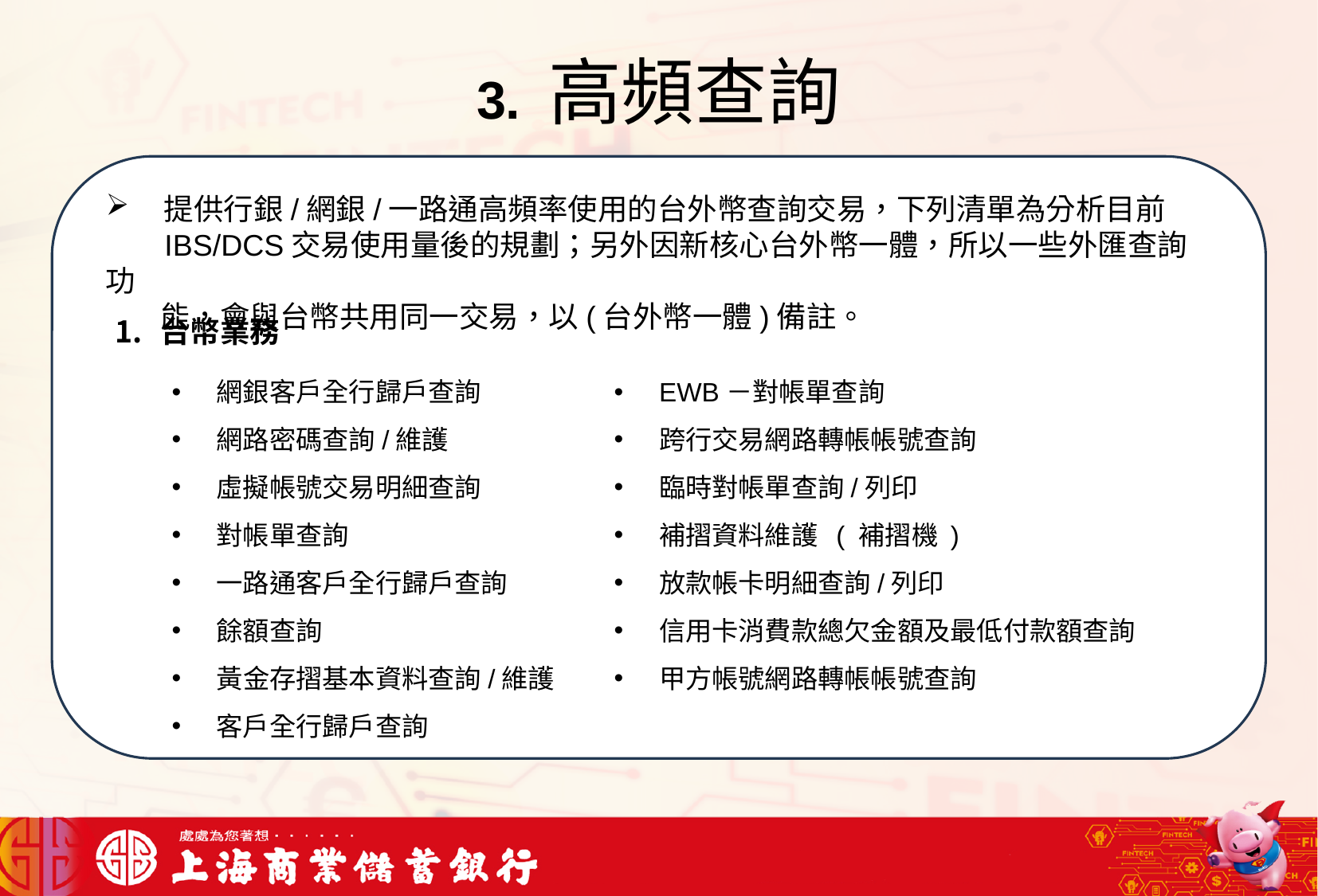

# 3. 高頻查詢
我們可以將信用卡相關資料存在一個檔案中，將這些檔案中的文字進行詞向量的轉換，把文字轉成數字向量存在向量資料庫中，透過檢索器在向量資料庫搜尋與用戶問題最接近的資訊，透過生成器，生成最合適的答案回覆用戶
    提供行銀/網銀/一路通高頻率使用的台外幣查詢交易，下列清單為分析目前
       IBS/DCS交易使用量後的規劃；另外因新核心台外幣一體，所以一些外匯查詢功
       能，會與台幣共用同一交易，以(台外幣一體)備註。

台幣業務
網銀客戶全行歸戶查詢
網路密碼查詢/維護
虛擬帳號交易明細查詢
對帳單查詢
一路通客戶全行歸戶查詢
餘額查詢
黃金存摺基本資料查詢/維護
客戶全行歸戶查詢
EWB－對帳單查詢
跨行交易網路轉帳帳號查詢
臨時對帳單查詢/列印
補摺資料維護  ( 補摺機 )
放款帳卡明細查詢/列印
信用卡消費款總欠金額及最低付款額查詢
甲方帳號網路轉帳帳號查詢